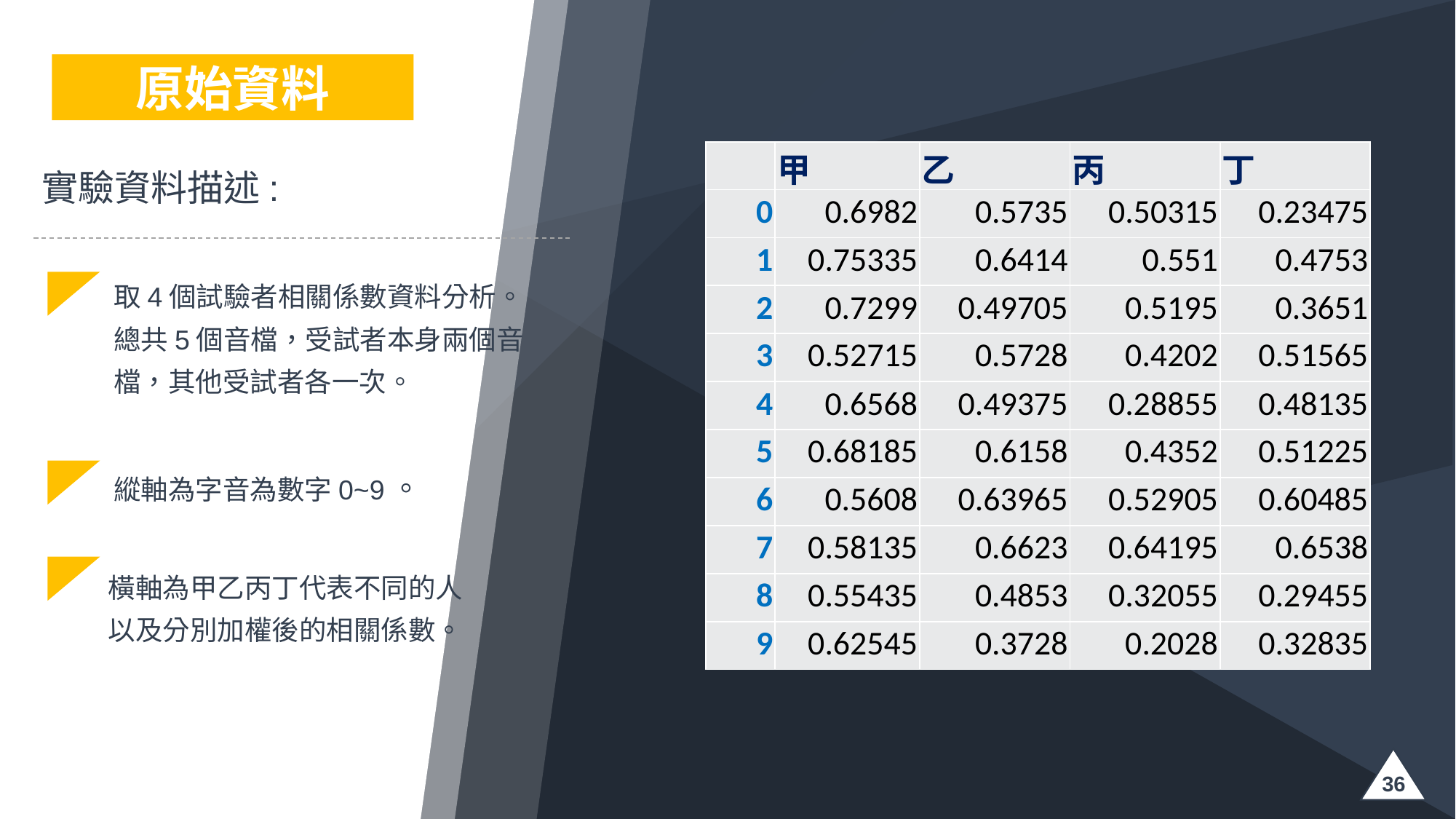

原始資料
|  | 甲 | 乙 | 丙 | 丁 |
| --- | --- | --- | --- | --- |
| 0 | 0.6982 | 0.5735 | 0.50315 | 0.23475 |
| 1 | 0.75335 | 0.6414 | 0.551 | 0.4753 |
| 2 | 0.7299 | 0.49705 | 0.5195 | 0.3651 |
| 3 | 0.52715 | 0.5728 | 0.4202 | 0.51565 |
| 4 | 0.6568 | 0.49375 | 0.28855 | 0.48135 |
| 5 | 0.68185 | 0.6158 | 0.4352 | 0.51225 |
| 6 | 0.5608 | 0.63965 | 0.52905 | 0.60485 |
| 7 | 0.58135 | 0.6623 | 0.64195 | 0.6538 |
| 8 | 0.55435 | 0.4853 | 0.32055 | 0.29455 |
| 9 | 0.62545 | 0.3728 | 0.2028 | 0.32835 |
實驗資料描述:

取4個試驗者相關係數資料分析。 總共5個音檔，受試者本身兩個音檔，其他受試者各一次。

縱軸為字音為數字0~9。

橫軸為甲乙丙丁代表不同的人以及分別加權後的相關係數。

36